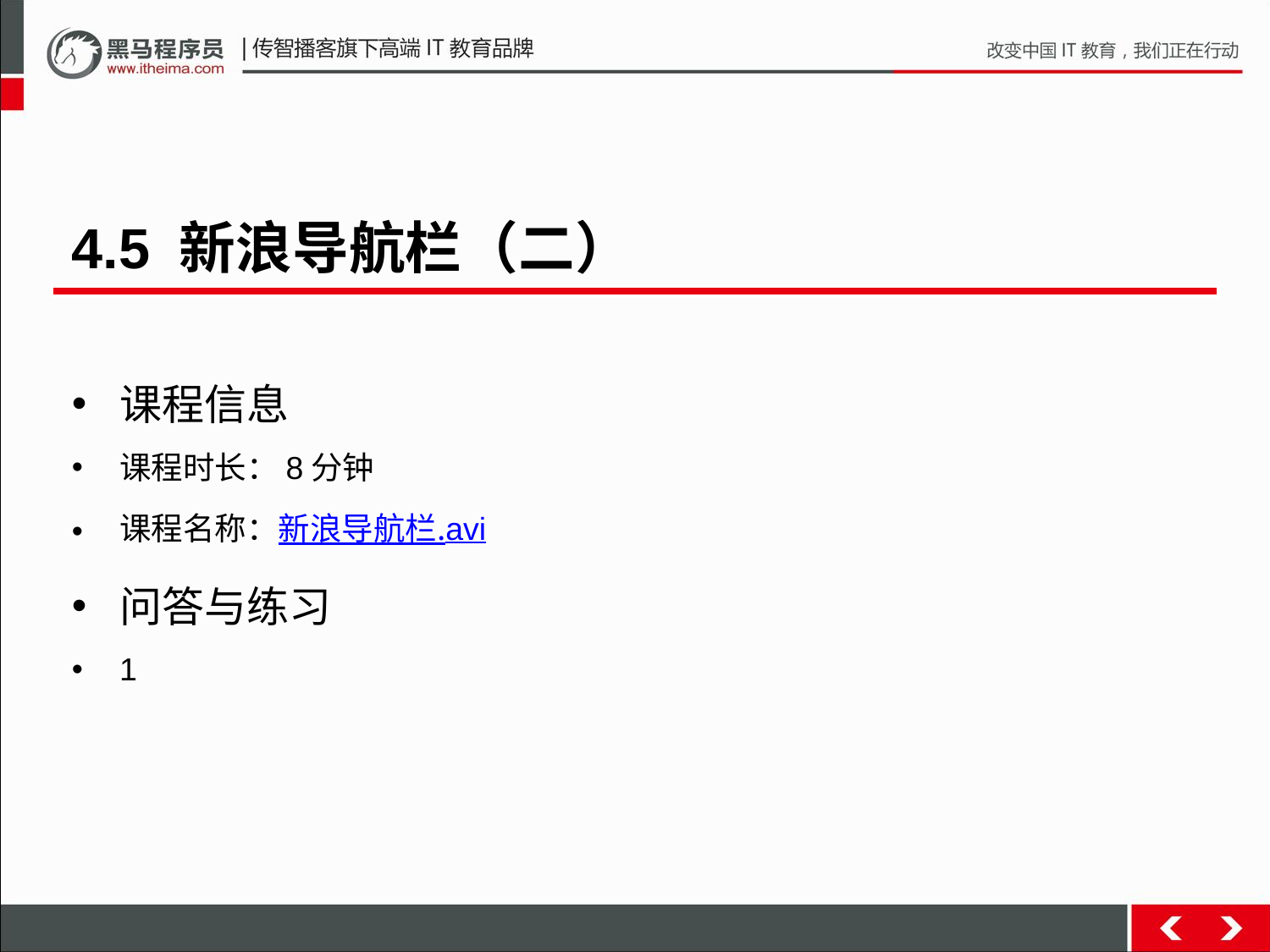

4.5 新浪导航栏（二）
课程信息
课程时长：8分钟
课程名称：新浪导航栏.avi
问答与练习
1